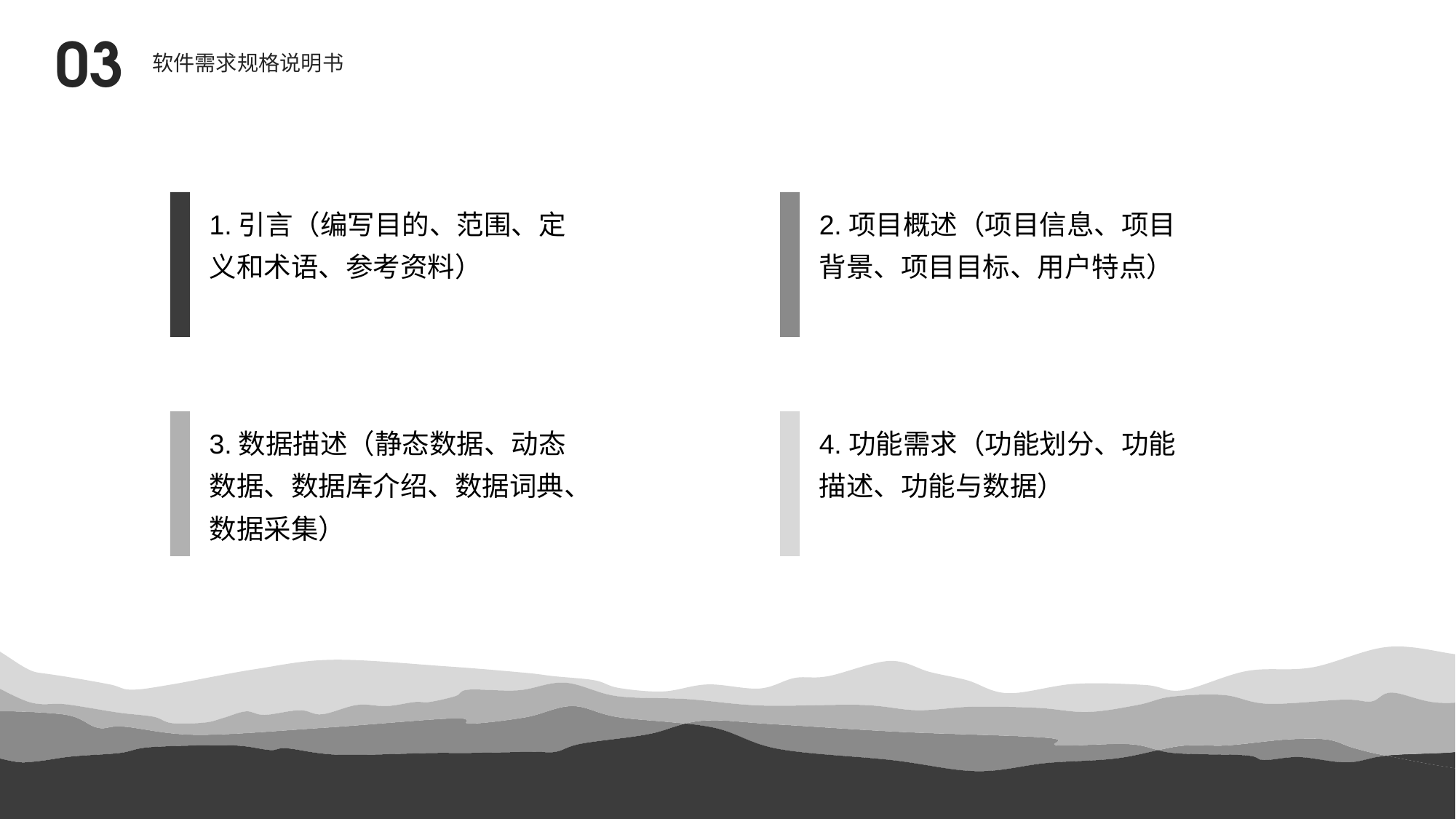

03
软件需求规格说明书

1.引言（编写目的、范围、定义和术语、参考资料）

2.项目概述（项目信息、项目背景、项目目标、用户特点）

3.数据描述（静态数据、动态数据、数据库介绍、数据词典、数据采集）

4.功能需求（功能划分、功能描述、功能与数据）